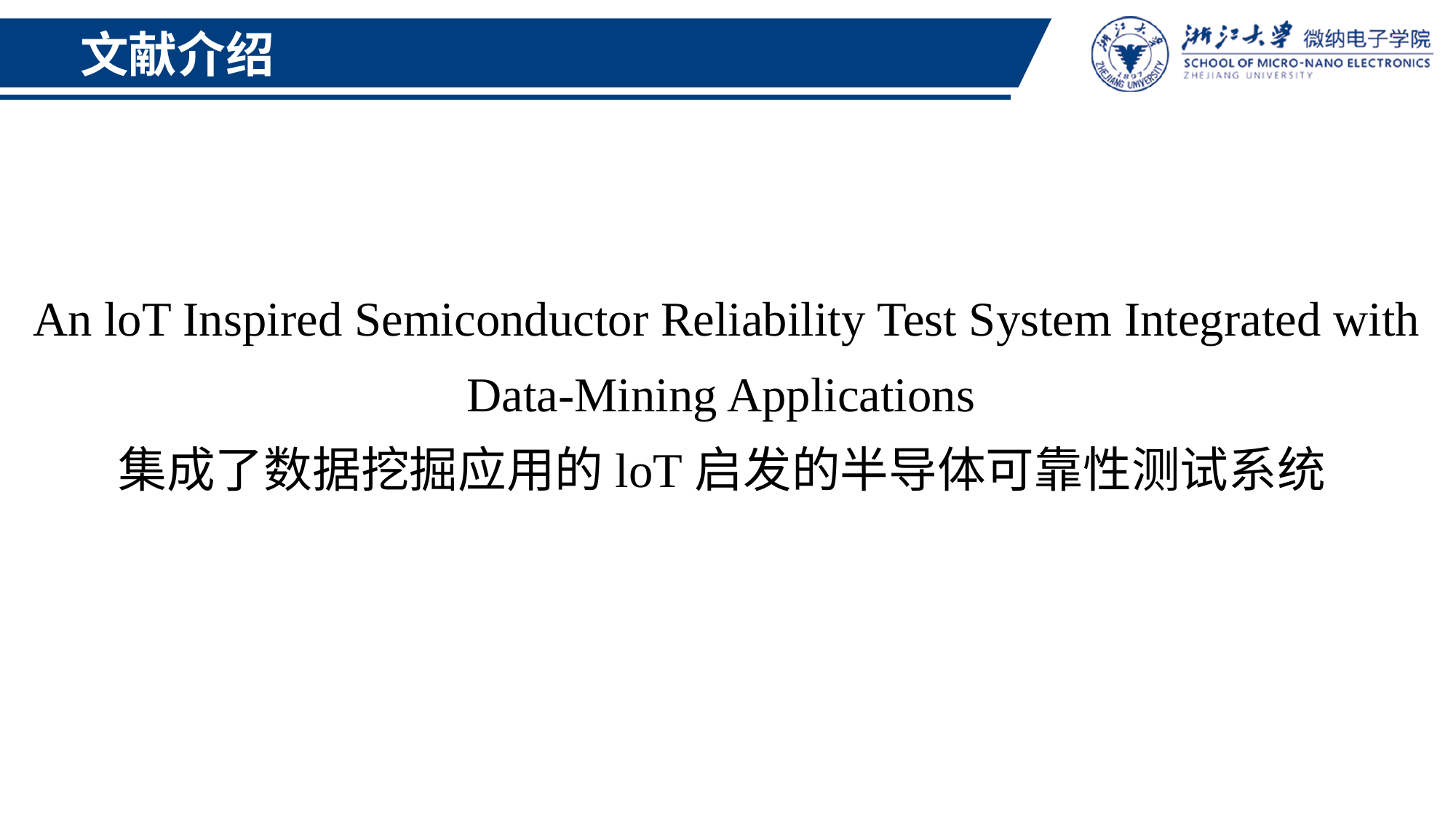

文献介绍
An loT Inspired Semiconductor Reliability Test System Integrated with Data-Mining Applications
集成了数据挖掘应用的loT启发的半导体可靠性测试系统